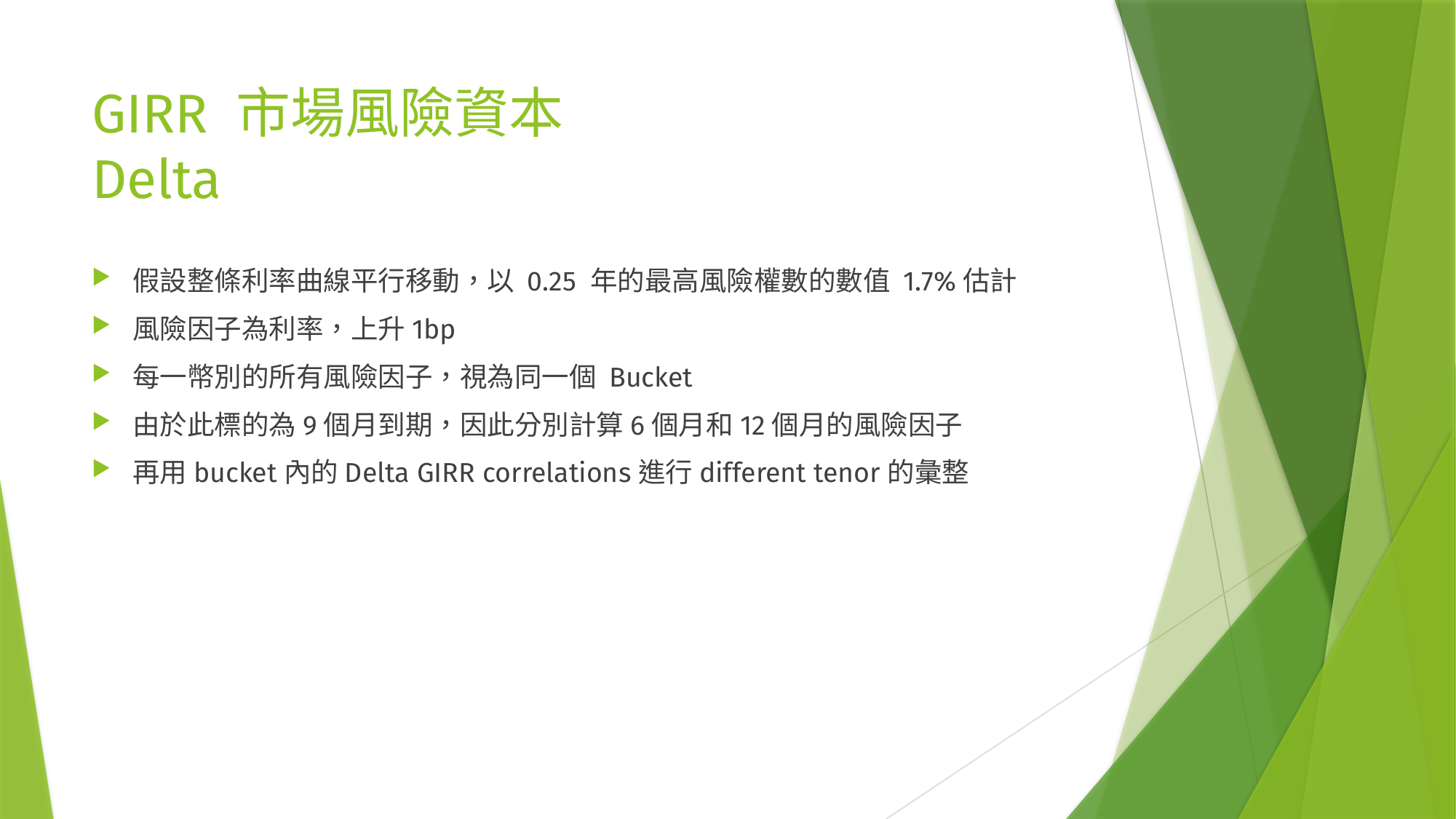

# GIRR 市場風險資本 Delta
假設整條利率曲線平行移動，以 0.25 年的最高風險權數的數值 1.7%估計
風險因子為利率，上升1bp
每一幣別的所有風險因子，視為同一個 Bucket
由於此標的為9個月到期，因此分別計算6個月和12個月的風險因子
再用bucket內的Delta GIRR correlations進行different tenor的彙整